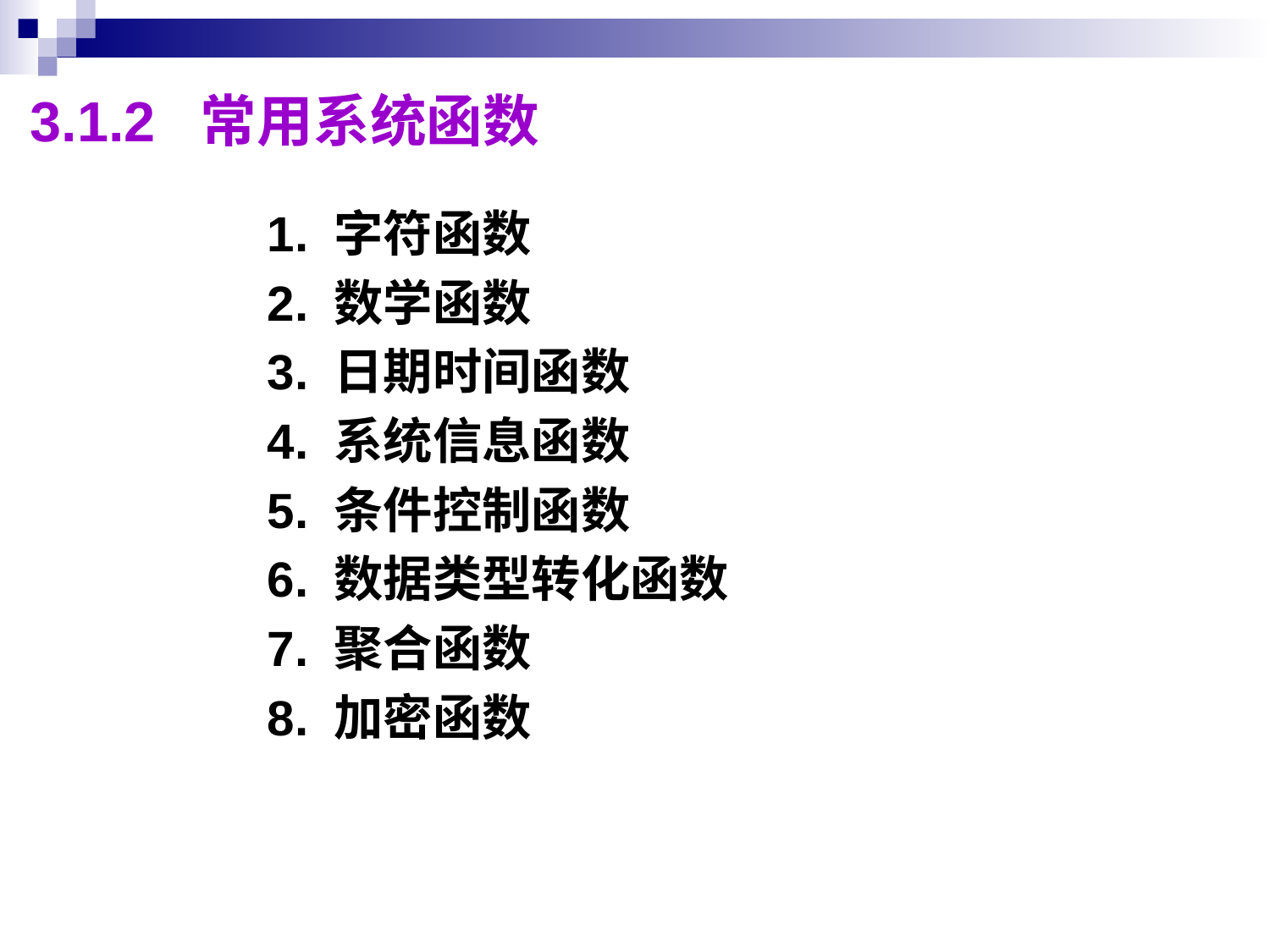

3.1.2  常用系统函数
1. 字符函数
2. 数学函数
3. 日期时间函数
4. 系统信息函数
5. 条件控制函数
6. 数据类型转化函数
7. 聚合函数
8. 加密函数